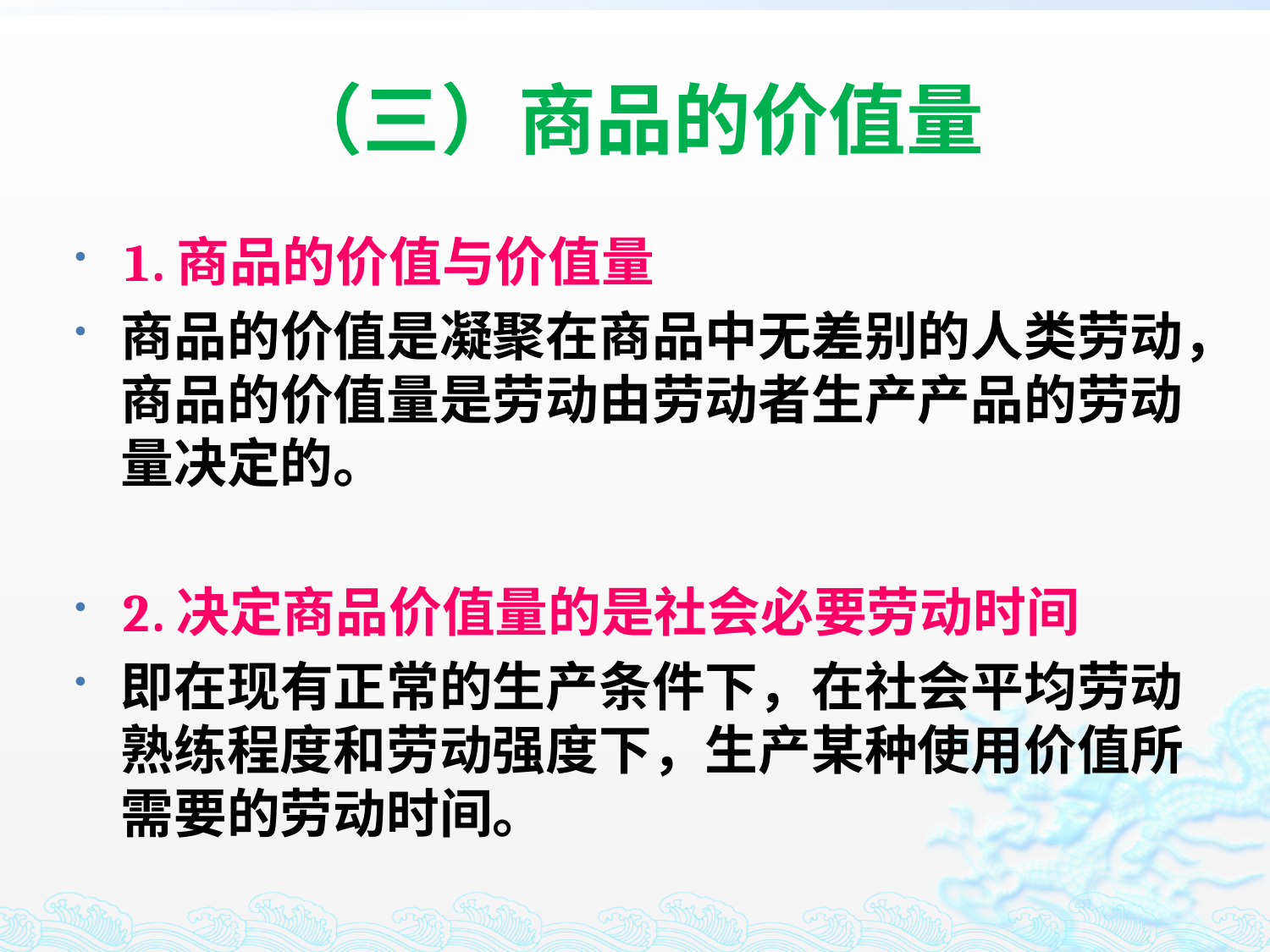

# （三）商品的价值量
1.商品的价值与价值量
商品的价值是凝聚在商品中无差别的人类劳动，商品的价值量是劳动由劳动者生产产品的劳动量决定的。

2.决定商品价值量的是社会必要劳动时间
即在现有正常的生产条件下，在社会平均劳动熟练程度和劳动强度下，生产某种使用价值所需要的劳动时间。